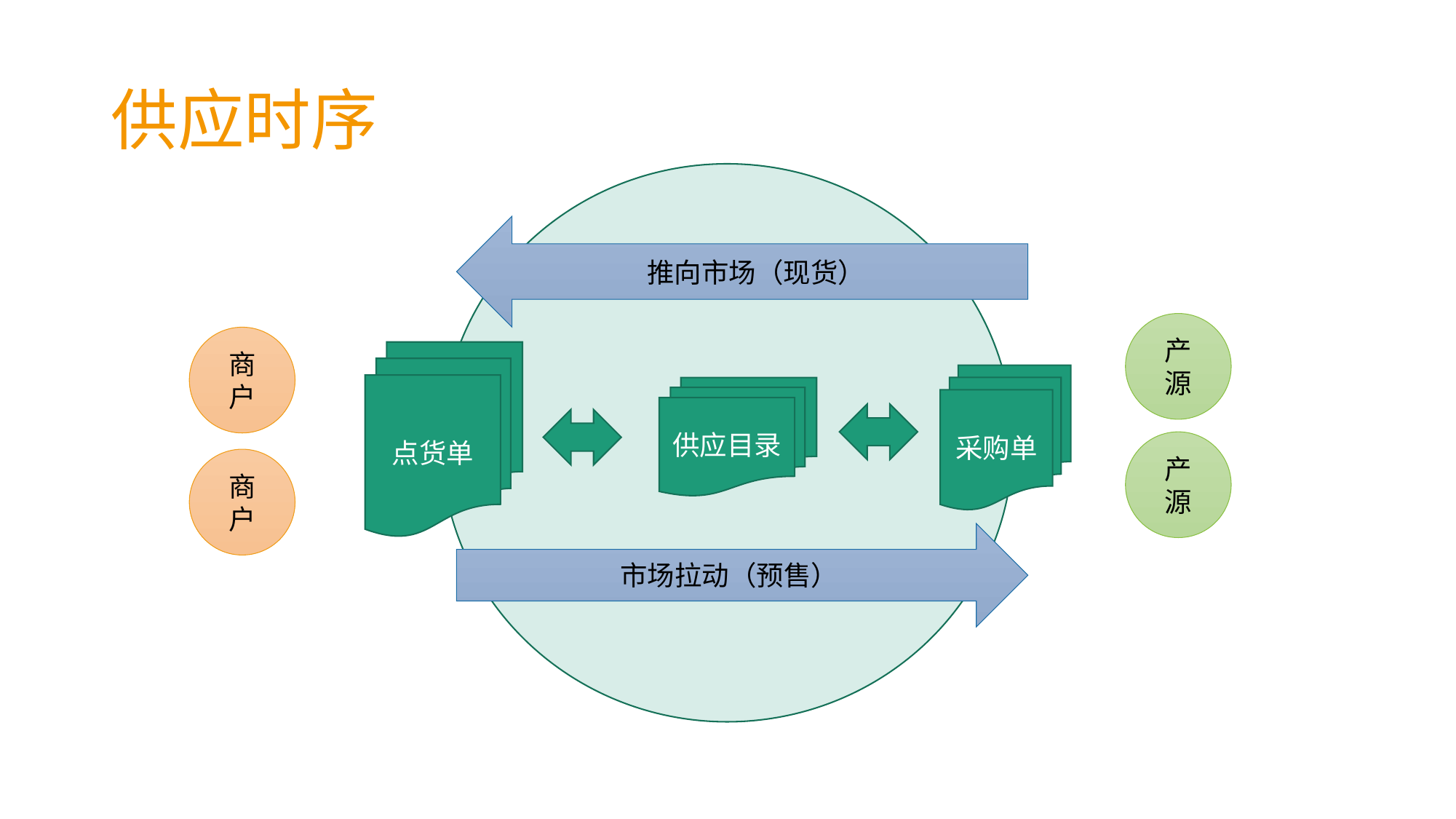

# 供应时序

推向市场（现货）
产源
商户
点货单
采购单
供应目录

产源
商户
市场拉动（预售）